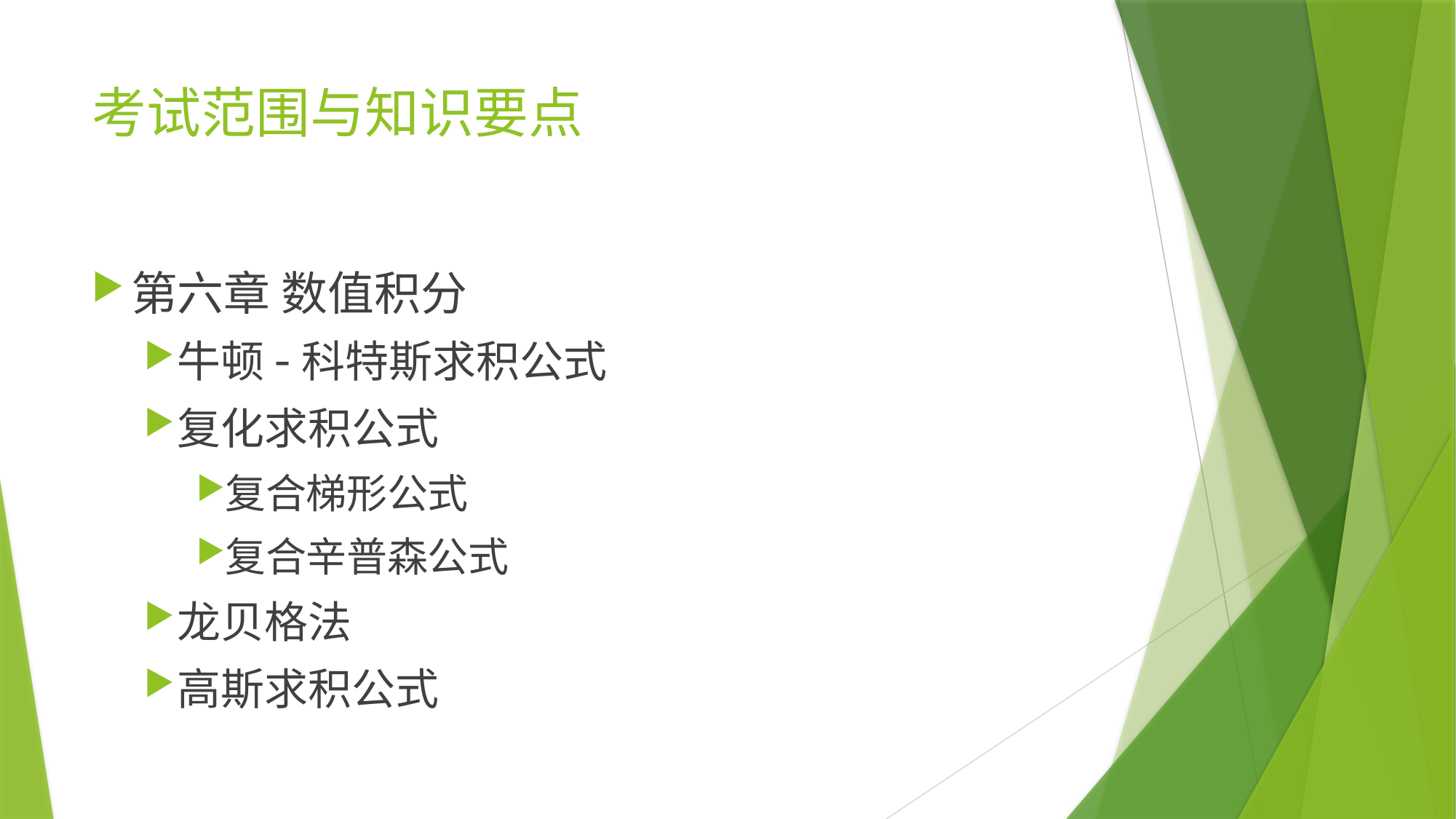

# 考试范围与知识要点
第六章 数值积分
牛顿-科特斯求积公式
复化求积公式
复合梯形公式
复合辛普森公式
龙贝格法
高斯求积公式